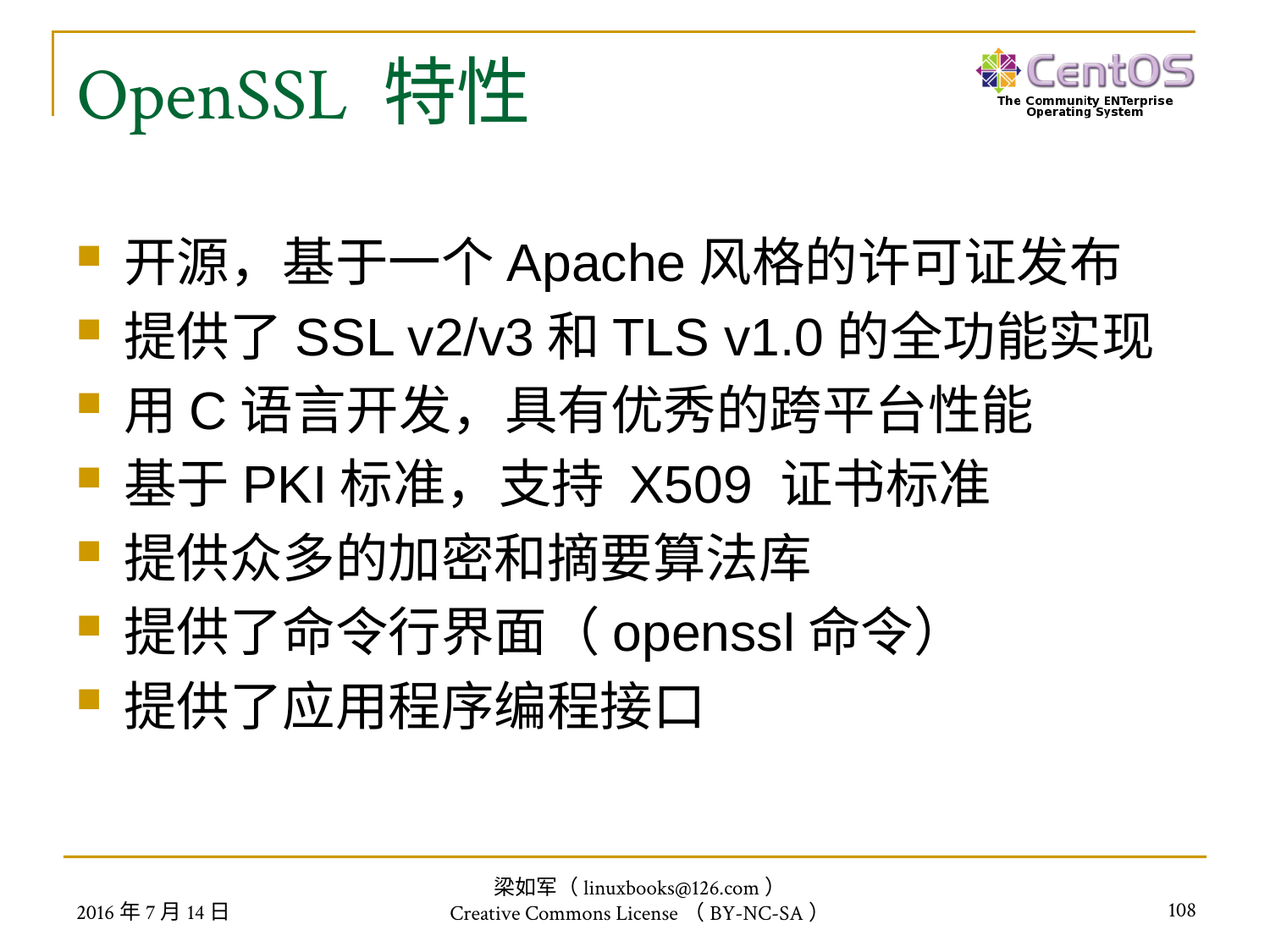

# OpenSSL 特性
开源，基于一个Apache风格的许可证发布
提供了SSL v2/v3和TLS v1.0的全功能实现
用C语言开发，具有优秀的跨平台性能
基于PKI标准，支持 X509 证书标准
提供众多的加密和摘要算法库
提供了命令行界面（openssl命令）
提供了应用程序编程接口
108
2016年7月14日
梁如军（linuxbooks@126.com）
Creative Commons License（BY-NC-SA）